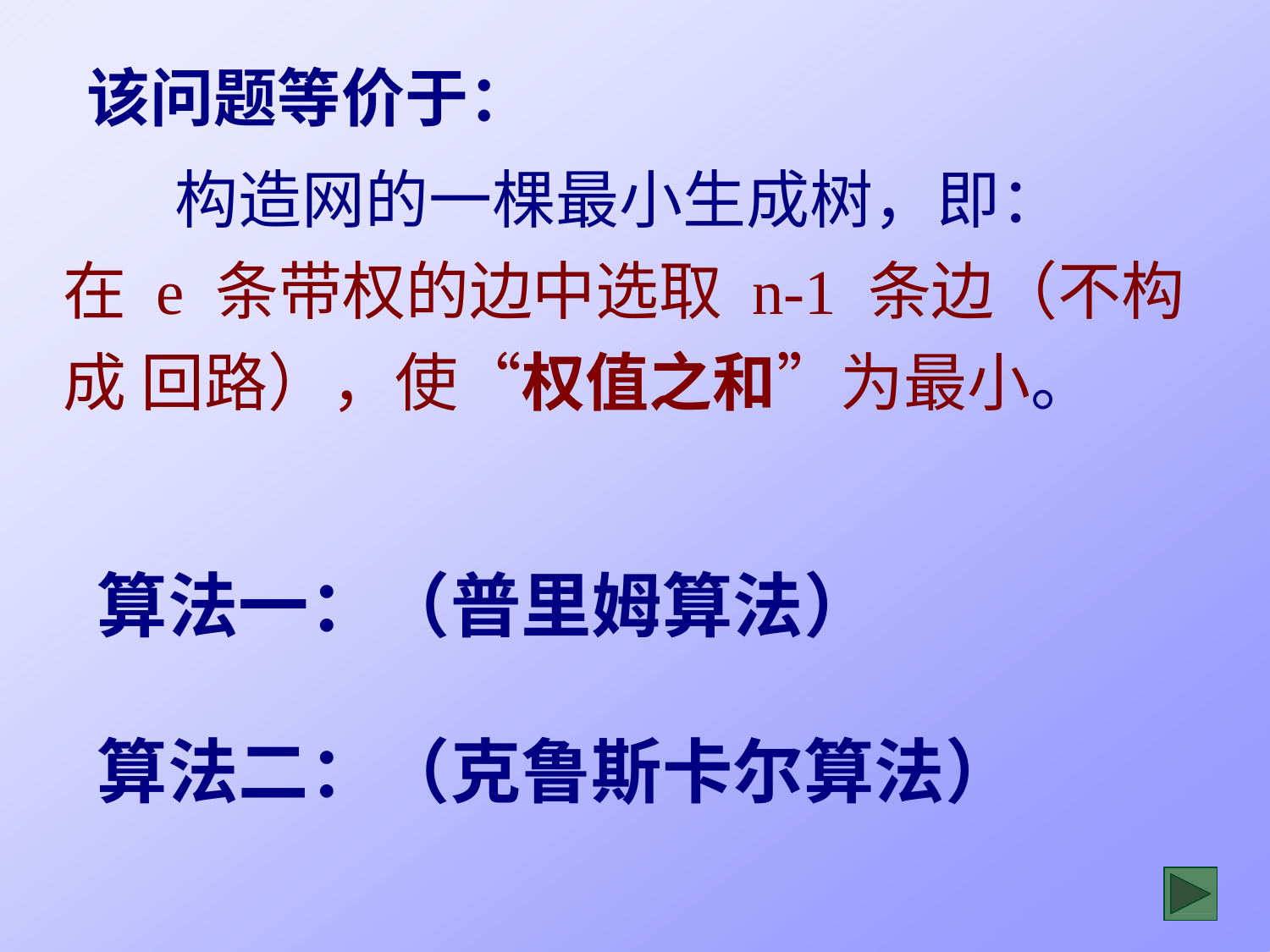

# 该问题等价于：
构造网的一棵最小生成树，即：
在 e 条带权的边中选取 n-1 条边（不构成 回路），使“权值之和”为最小。

算法一：（普里姆算法）

算法二：（克鲁斯卡尔算法）